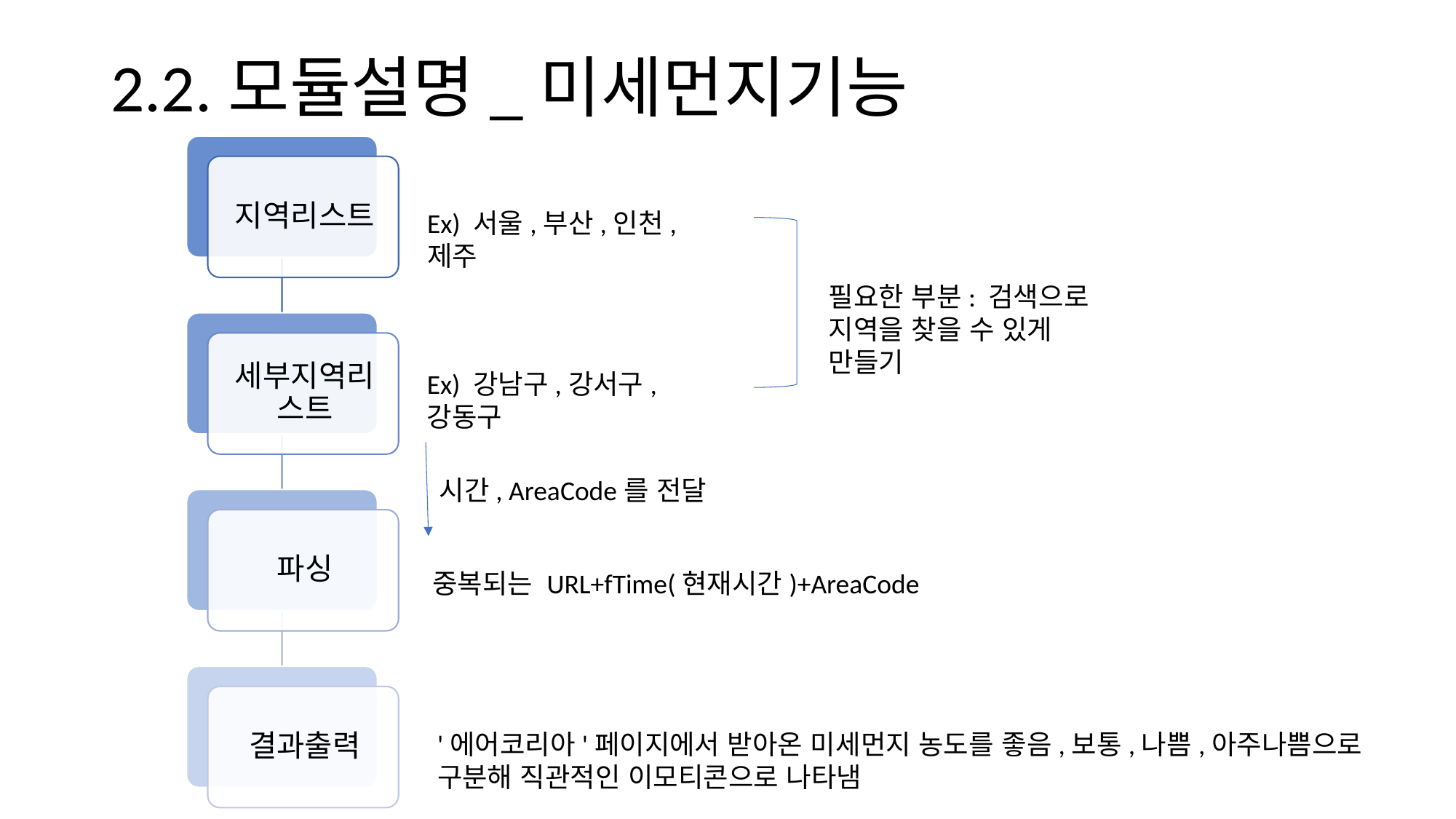

# 2.2.모듈설명_미세먼지기능
지역리스트
세부지역리스트
파싱
결과출력
Ex) 서울,부산,인천,제주

필요한 부분: 검색으로 지역을 찾을 수 있게 만들기
Ex) 강남구,강서구,강동구
시간, AreaCode를 전달
중복되는 URL+fTime(현재시간)+AreaCode
'에어코리아'페이지에서 받아온 미세먼지 농도를 좋음,보통,나쁨,아주나쁨으로 구분해 직관적인 이모티콘으로 나타냄